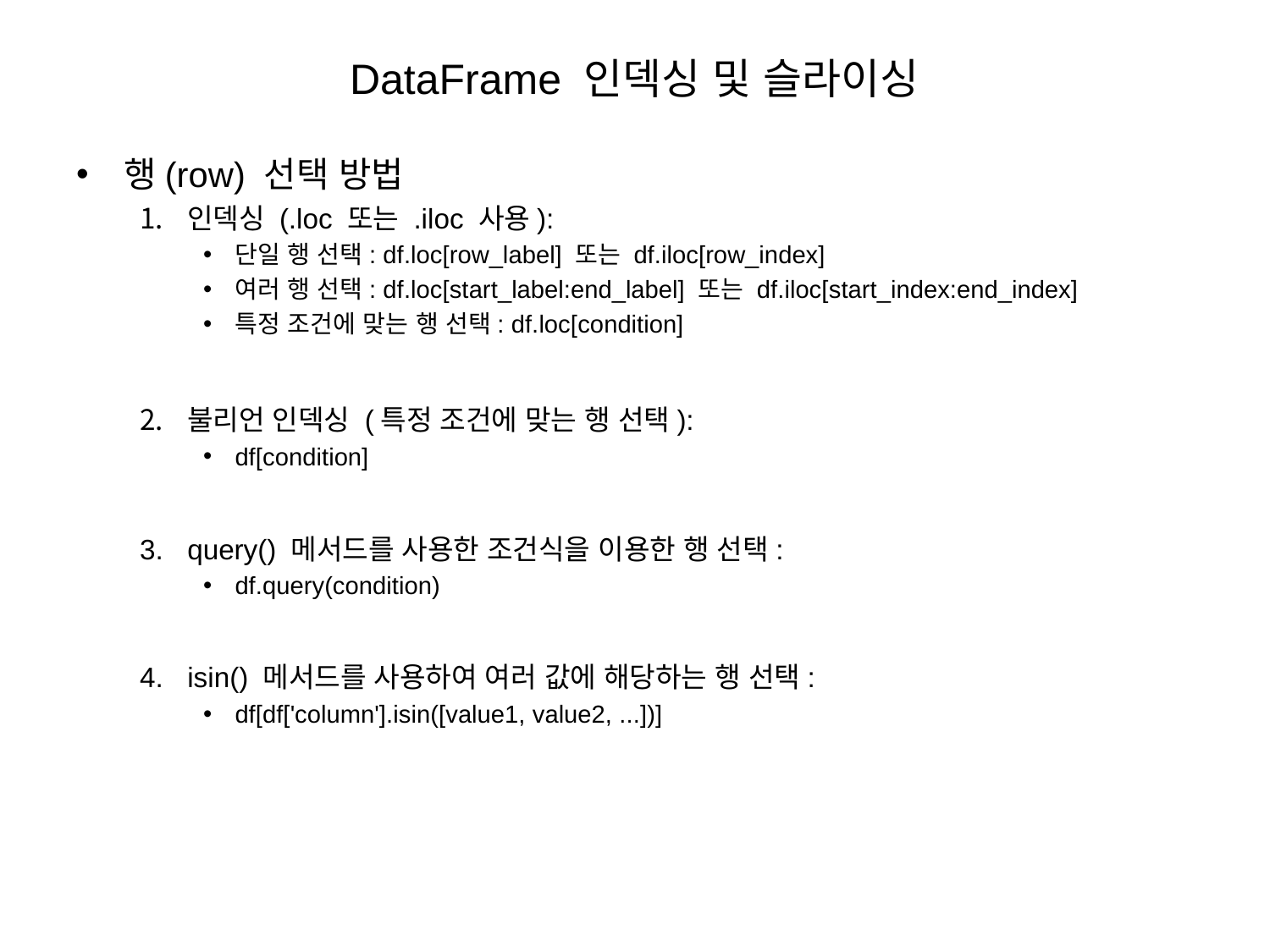

# DataFrame 인덱싱 및 슬라이싱
행(row) 선택 방법
인덱싱 (.loc 또는 .iloc 사용):
단일 행 선택: df.loc[row_label] 또는 df.iloc[row_index]
여러 행 선택: df.loc[start_label:end_label] 또는 df.iloc[start_index:end_index]
특정 조건에 맞는 행 선택: df.loc[condition]

불리언 인덱싱 (특정 조건에 맞는 행 선택):
df[condition]

query() 메서드를 사용한 조건식을 이용한 행 선택:
df.query(condition)

isin() 메서드를 사용하여 여러 값에 해당하는 행 선택:
df[df['column'].isin([value1, value2, ...])]